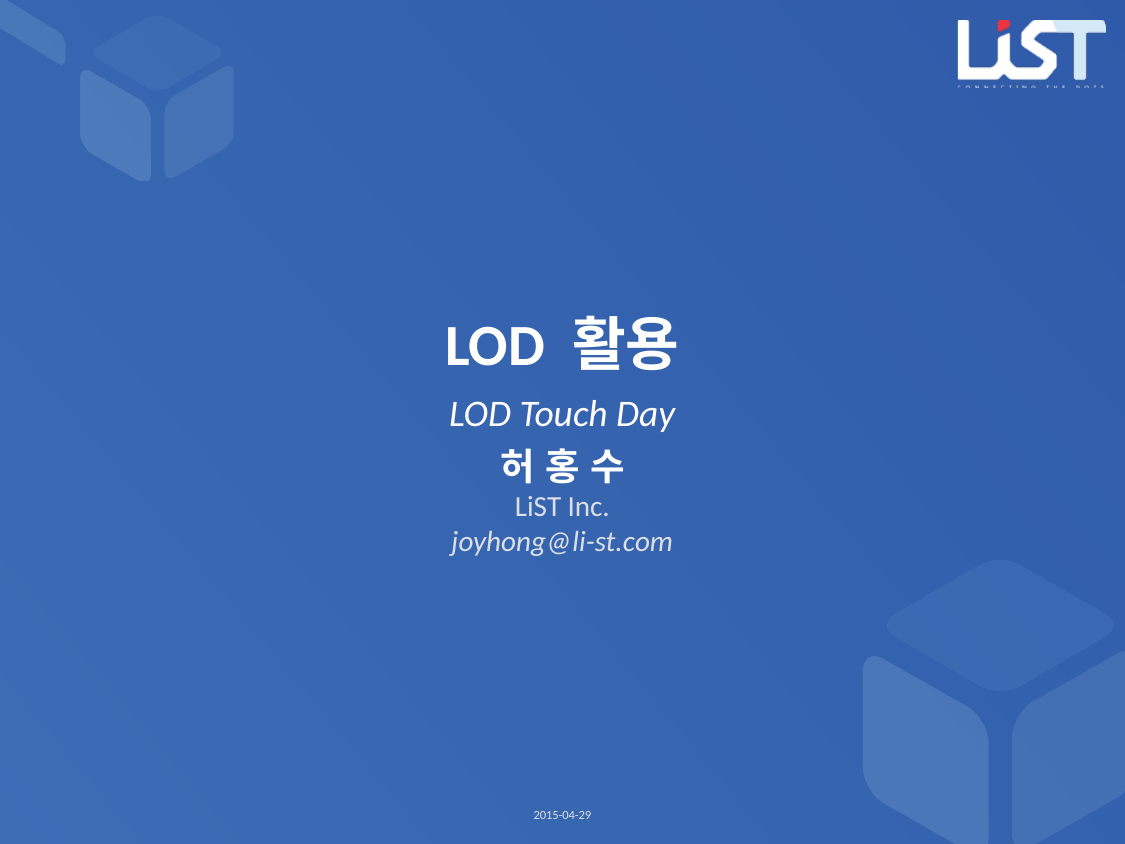

# LOD 활용
LOD Touch Day
허 홍 수
LiST Inc.
joyhong@li-st.com
2015-04-29